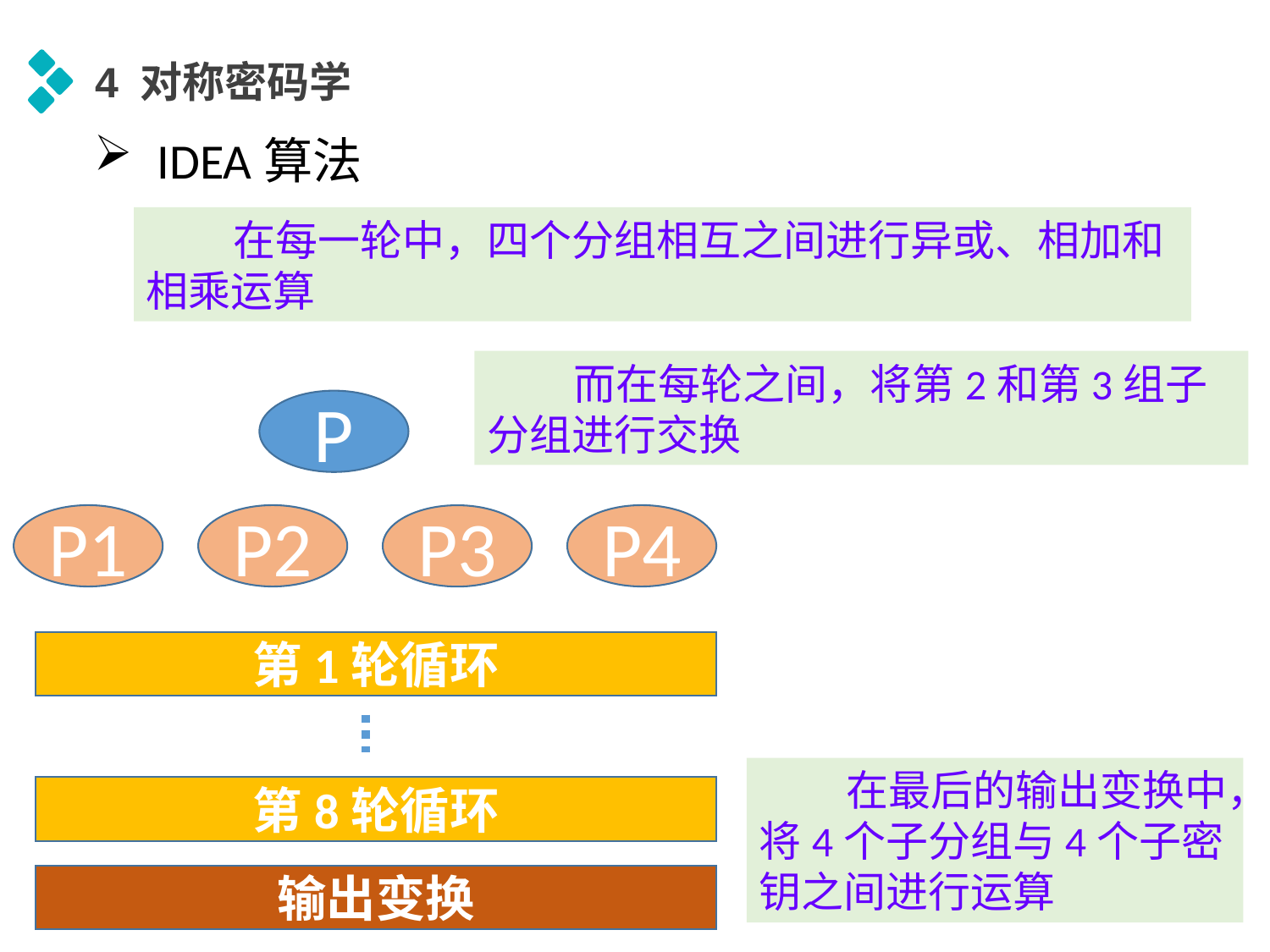

4 对称密码学

IDEA算法
在每一轮中，四个分组相互之间进行异或、相加和相乘运算
而在每轮之间，将第2和第3组子分组进行交换
P
P1
P2
P4
P3
第1轮循环
在最后的输出变换中，将4个子分组与4个子密钥之间进行运算
第8轮循环
输出变换